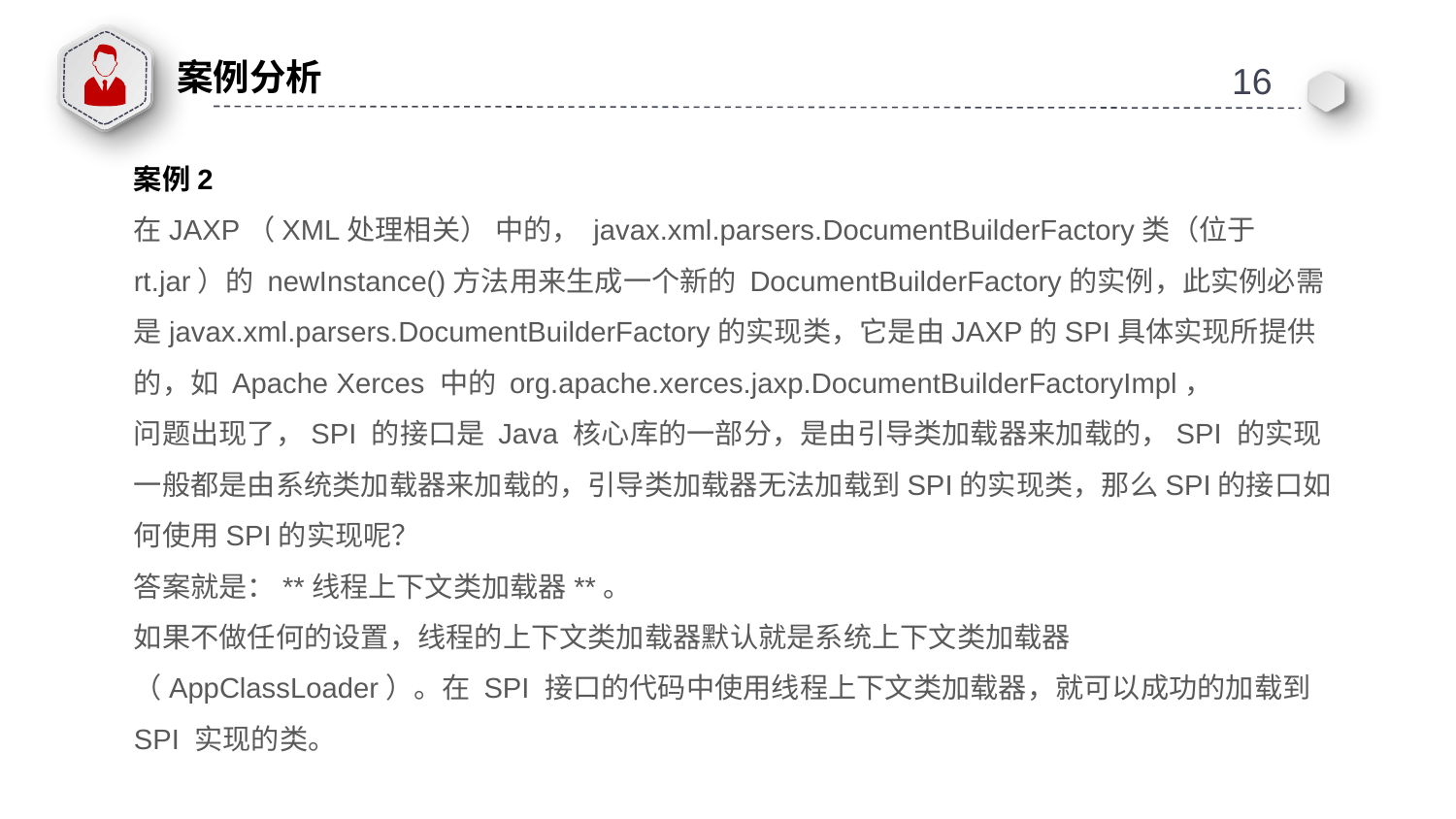

案例分析
16

案例2
在JAXP（XML处理相关） 中的， javax.xml.parsers.DocumentBuilderFactory类（位于rt.jar）的 newInstance()方法用来生成一个新的 DocumentBuilderFactory的实例，此实例必需是javax.xml.parsers.DocumentBuilderFactory的实现类，它是由JAXP的SPI具体实现所提供的，如 Apache Xerces 中的 org.apache.xerces.jaxp.DocumentBuilderFactoryImpl，
问题出现了，SPI 的接口是 Java 核心库的一部分，是由引导类加载器来加载的，SPI 的实现一般都是由系统类加载器来加载的，引导类加载器无法加载到SPI的实现类，那么SPI的接口如何使用SPI的实现呢？
答案就是：**线程上下文类加载器**。
如果不做任何的设置，线程的上下文类加载器默认就是系统上下文类加载器（AppClassLoader）。在 SPI 接口的代码中使用线程上下文类加载器，就可以成功的加载到 SPI 实现的类。